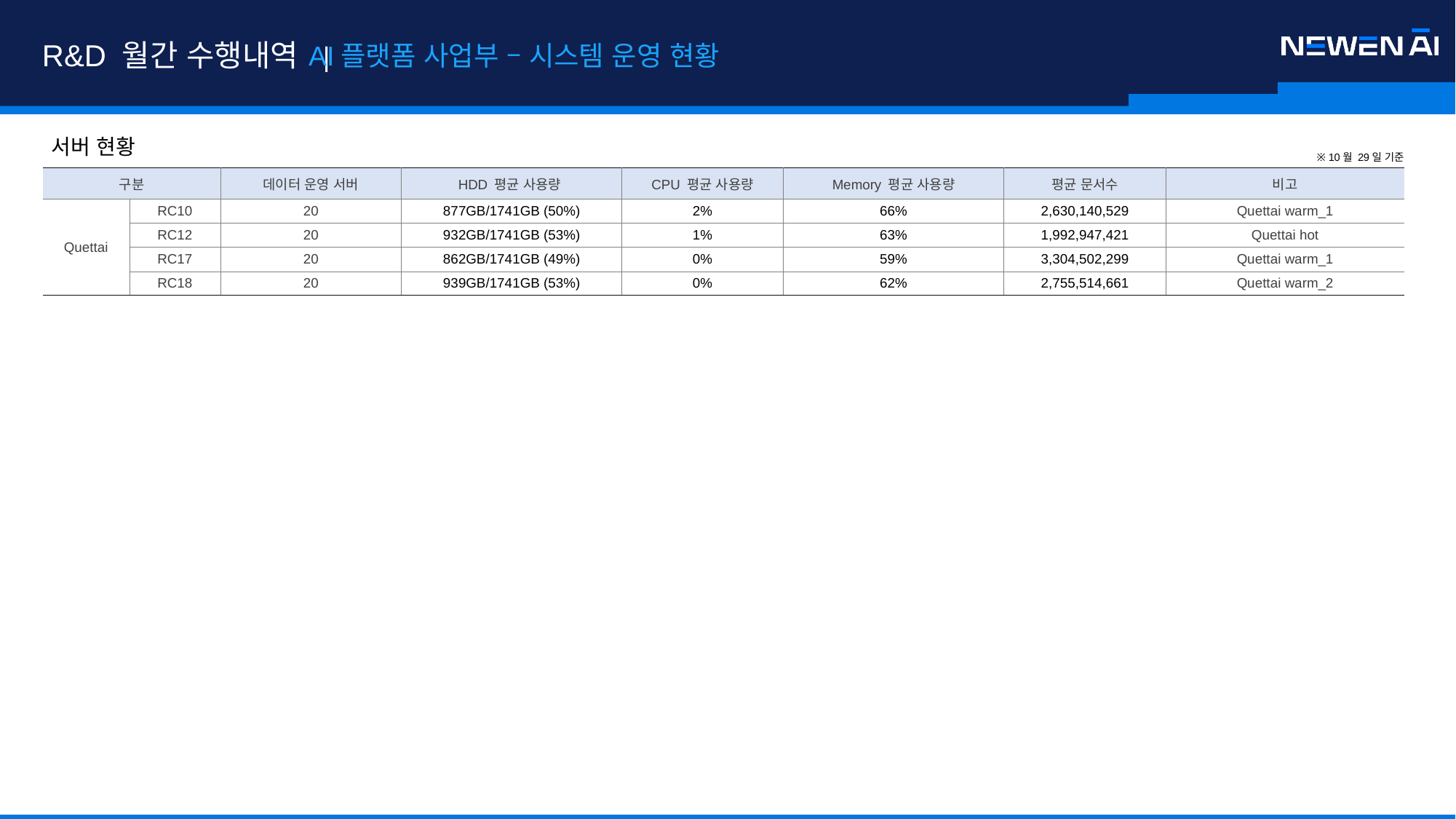

R&D 월간 수행내역  |
AI플랫폼 사업부 – 시스템 운영 현황
서버 현황
※ 10월 29일 기준
| 구분 |  | 데이터 운영 서버 | HDD 평균 사용량 | CPU 평균 사용량 | Memory 평균 사용량 | 평균 문서수 | 비고 |
| --- | --- | --- | --- | --- | --- | --- | --- |
| Quettai | RC10 | 20 | 877GB/1741GB (50%) | 2% | 66% | 2,630,140,529 | Quettai warm\_1 |
|  | RC12 | 20 | 932GB/1741GB (53%) | 1% | 63% | 1,992,947,421 | Quettai hot |
|  | RC17 | 20 | 862GB/1741GB (49%) | 0% | 59% | 3,304,502,299 | Quettai warm\_1 |
|  | RC18 | 20 | 939GB/1741GB (53%) | 0% | 62% | 2,755,514,661 | Quettai warm\_2 |